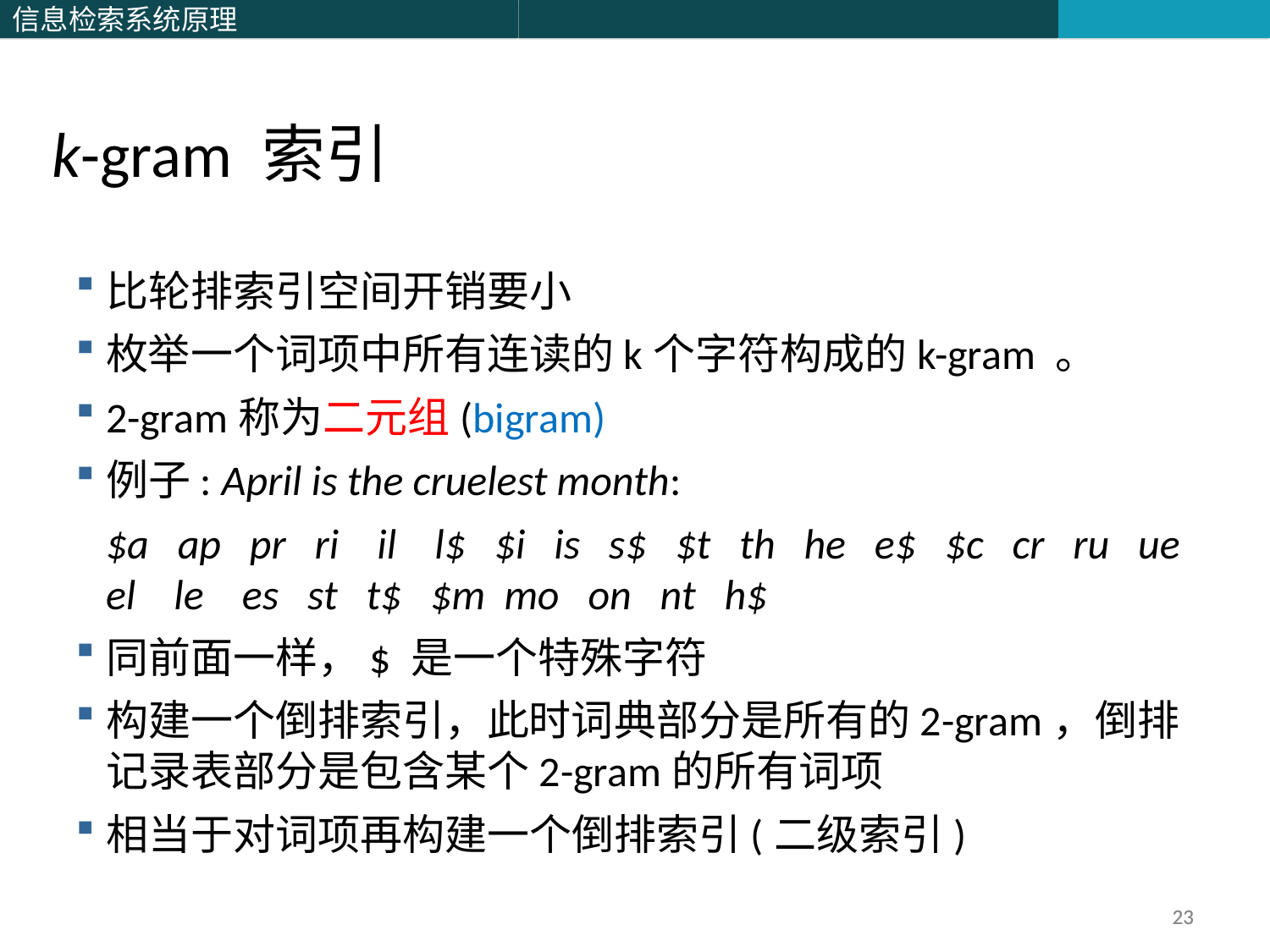

k-gram 索引
比轮排索引空间开销要小
枚举一个词项中所有连读的k个字符构成的k-gram 。
2-gram称为二元组(bigram)
例子: April is the cruelest month:
$a   ap   pr   ri    il    l$   $i   is   s$   $t   th   he   e$   $c   cr   ru   ue el    le    es   st   t$   $m  mo   on   nt   h$
同前面一样，$ 是一个特殊字符
构建一个倒排索引，此时词典部分是所有的2-gram，倒排记录表部分是包含某个2-gram的所有词项
相当于对词项再构建一个倒排索引(二级索引)
23
23